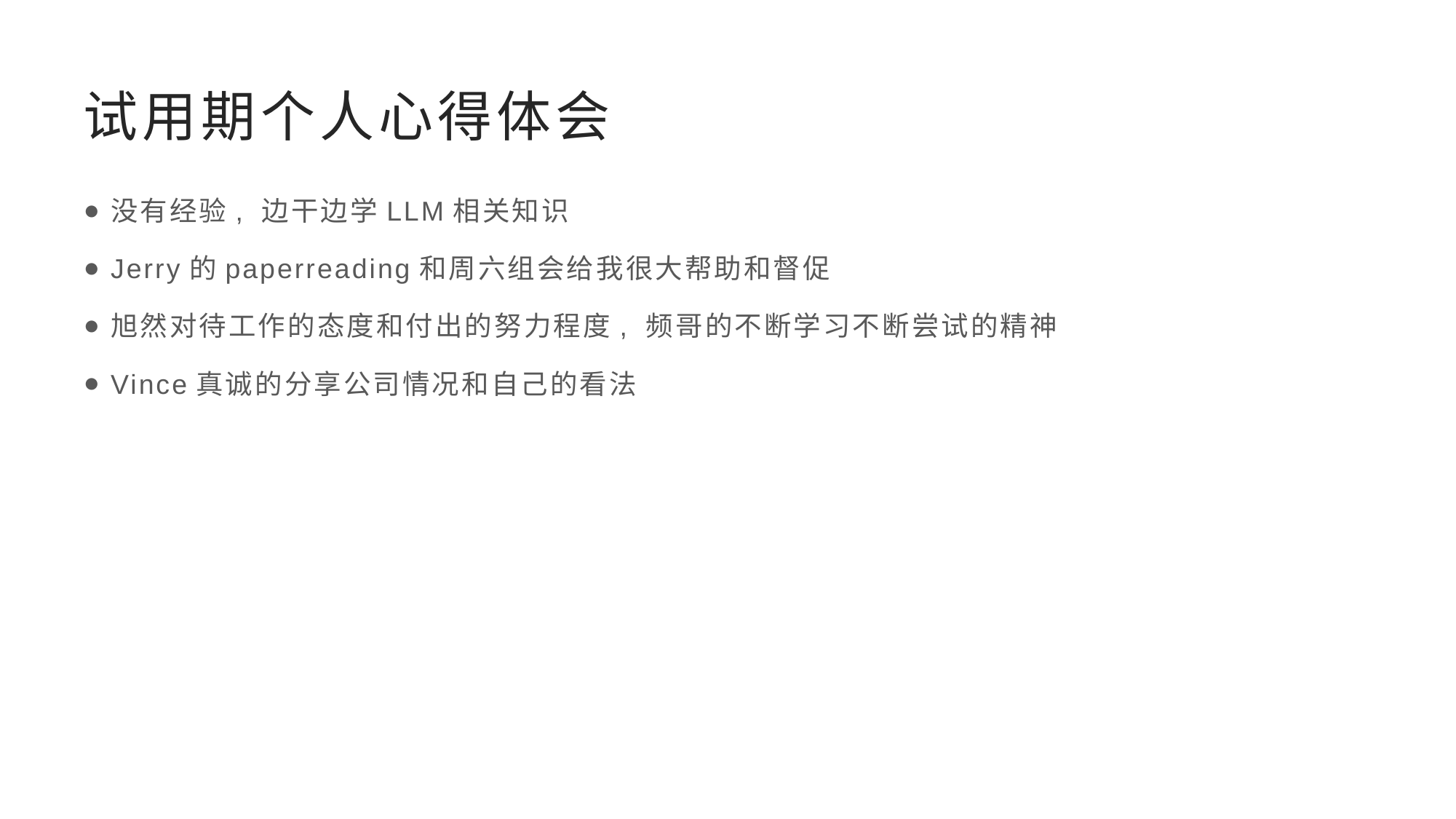

# 试用期个人心得体会
没有经验, 边干边学LLM相关知识
Jerry的paperreading和周六组会给我很大帮助和督促
旭然对待工作的态度和付出的努力程度, 频哥的不断学习不断尝试的精神
Vince真诚的分享公司情况和自己的看法